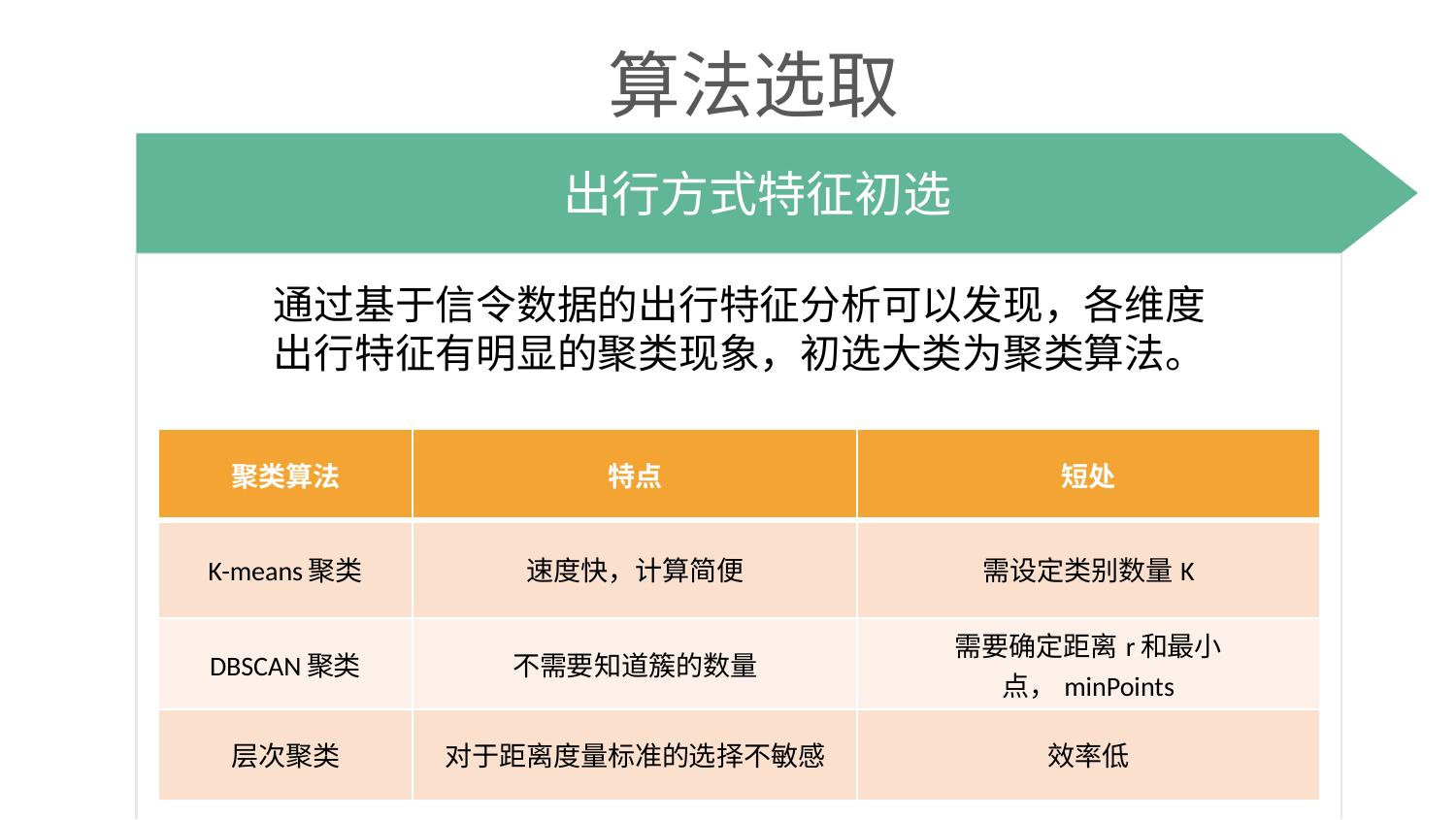

算法选取
出行方式特征初选

通过基于信令数据的出行特征分析可以发现，各维度出行特征有明显的聚类现象，初选大类为聚类算法。

| 聚类算法 | 特点 | 短处 |
| --- | --- | --- |
| K-means聚类 | 速度快，计算简便 | 需设定类别数量K |
| DBSCAN聚类 | 不需要知道簇的数量 | 需要确定距离r和最小点，minPoints |
| 层次聚类 | 对于距离度量标准的选择不敏感 | 效率低 |